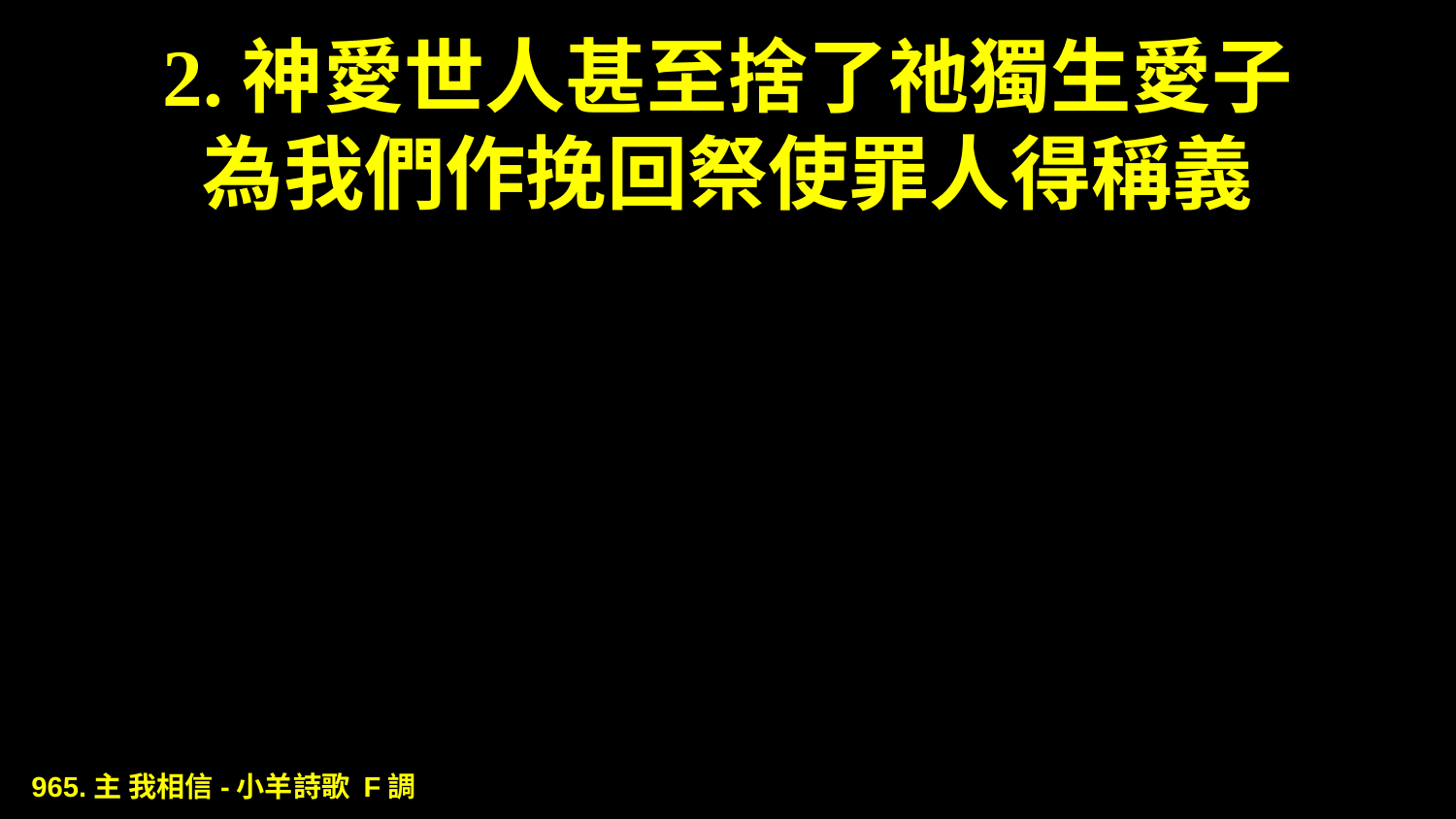

# 2.神愛世人甚至捨了祂獨生愛子 為我們作挽回祭使罪人得稱義
965.主 我相信-小羊詩歌 F調